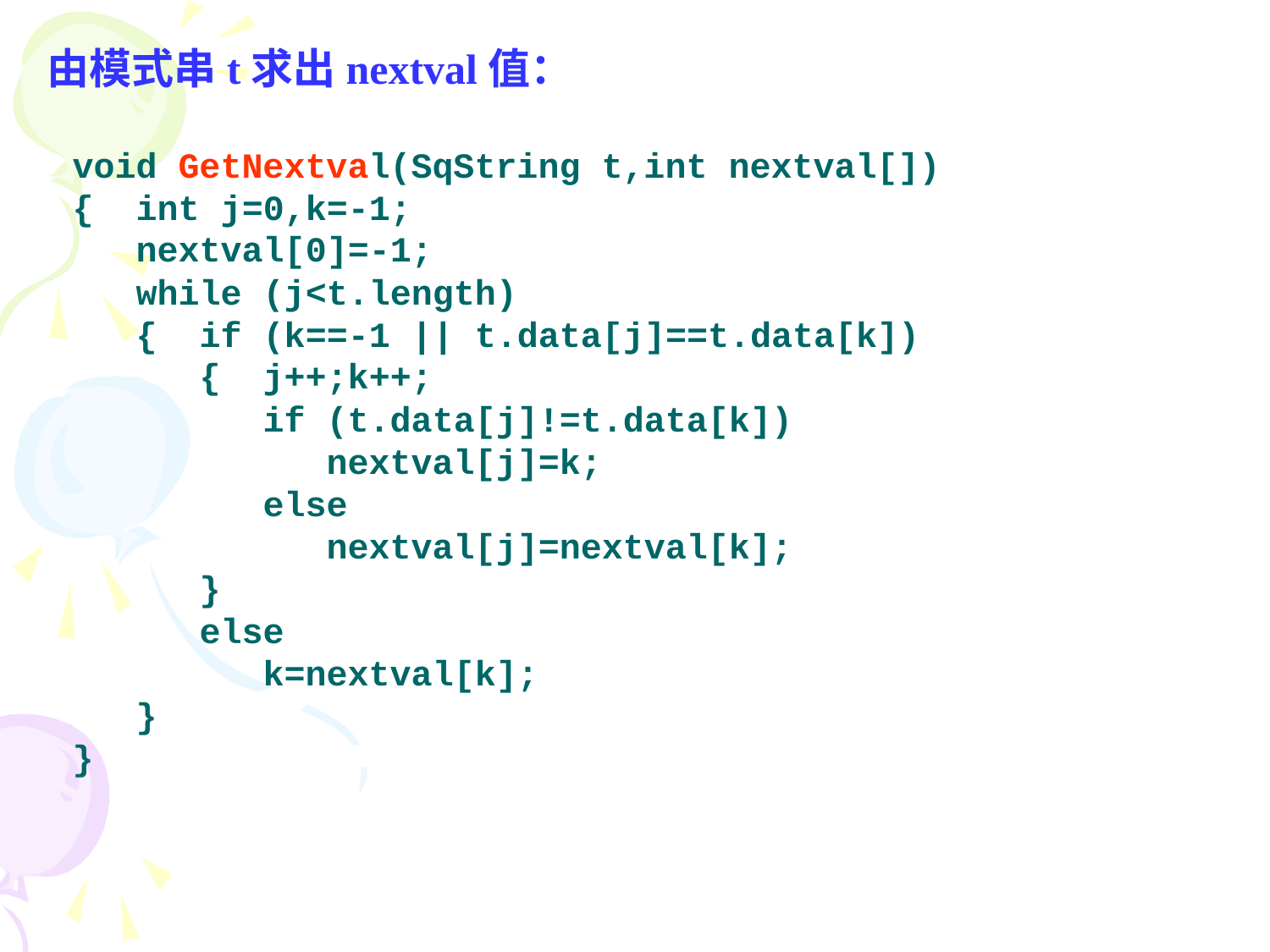

由模式串t求出nextval值：
void GetNextval(SqString t,int nextval[])
{  int j=0,k=-1;
   nextval[0]=-1;
   while (j<t.length)
   {  if (k==-1 || t.data[j]==t.data[k])
	{  j++;k++;
	   if (t.data[j]!=t.data[k])
	 	nextval[j]=k;
	   else
		nextval[j]=nextval[k];
	}
	else
	   k=nextval[k];
   }
}